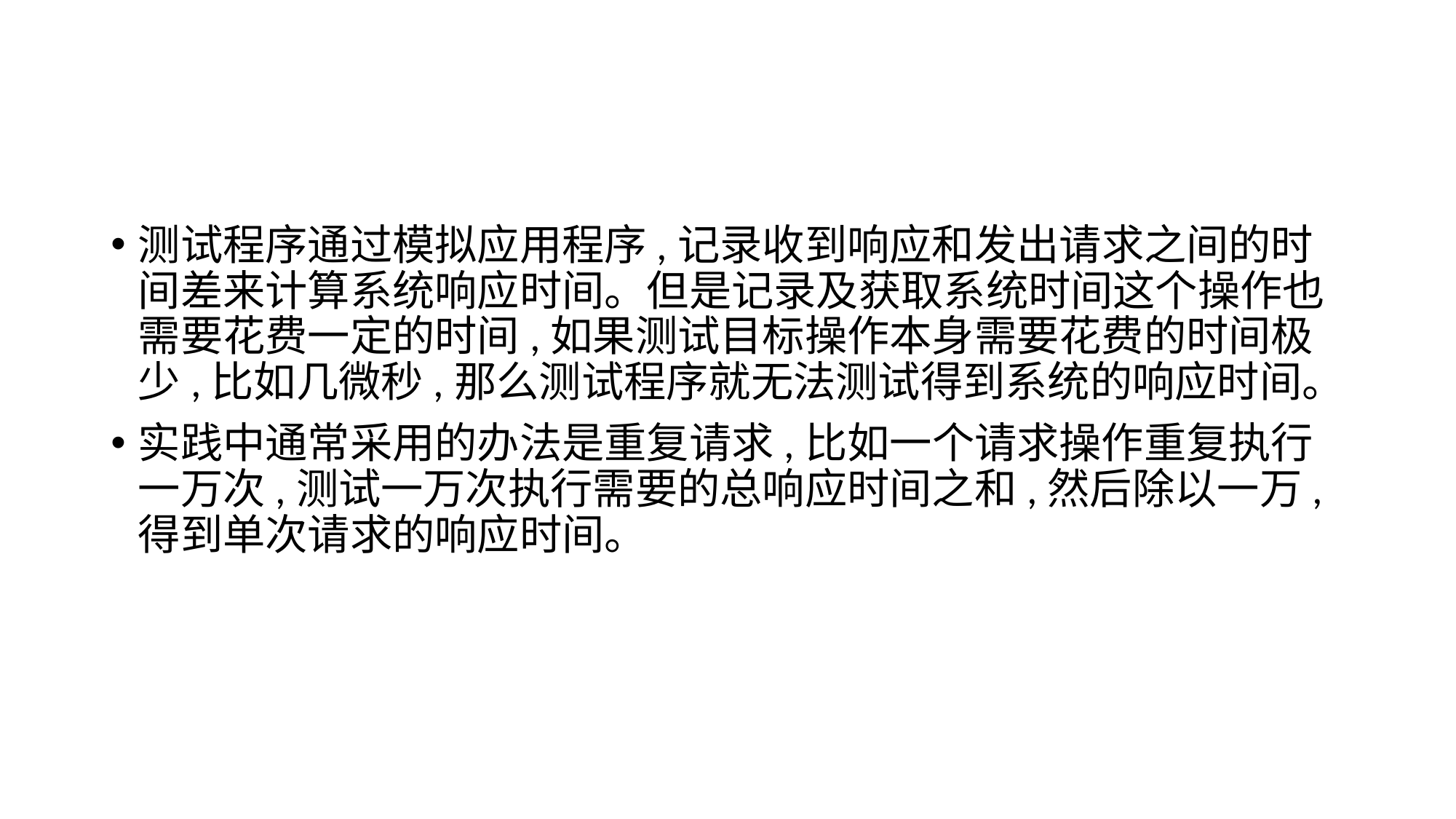

#
测试程序通过模拟应用程序,记录收到响应和发出请求之间的时间差来计算系统响应时间。但是记录及获取系统时间这个操作也需要花费一定的时间,如果测试目标操作本身需要花费的时间极少,比如几微秒,那么测试程序就无法测试得到系统的响应时间。
实践中通常采用的办法是重复请求,比如一个请求操作重复执行一万次,测试一万次执行需要的总响应时间之和,然后除以一万,得到单次请求的响应时间。